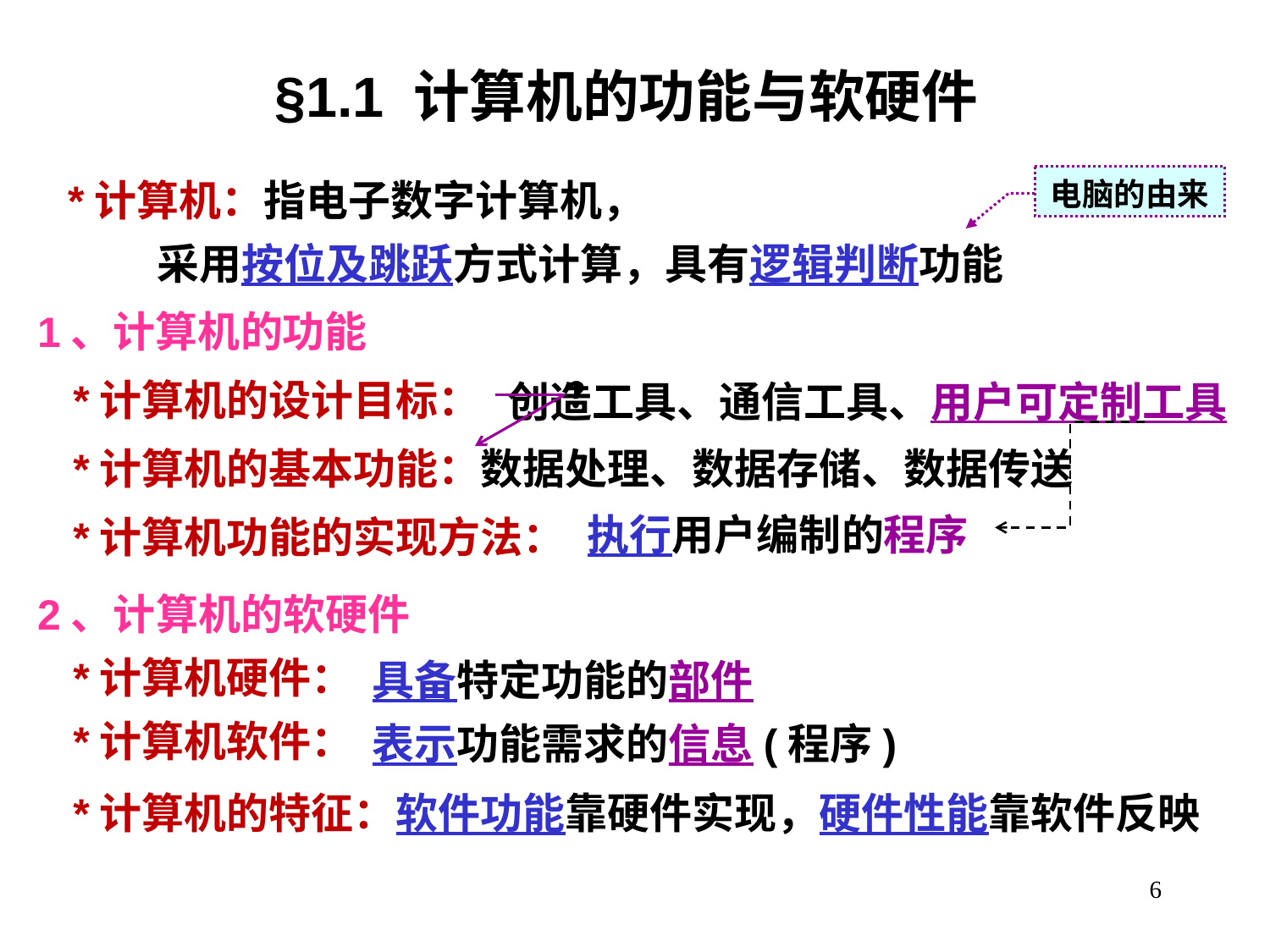

§1.1 计算机的功能与软硬件
   *计算机：指电子数字计算机，
            采用按位及跳跃方式计算，具有逻辑判断功能
电脑的由来
1、计算机的功能
   *计算机的设计目标：
   *计算机的基本功能：数据处理、数据存储、数据传送
   *计算机功能的实现方法：
创造工具、通信工具、用户可定制工具
？
执行用户编制的程序
2、计算机的软硬件
   *计算机硬件：
   *计算机软件：
具备特定功能的部件
表示功能需求的信息(程序)
   *计算机的特征：软件功能靠硬件实现，硬件性能靠软件反映
6